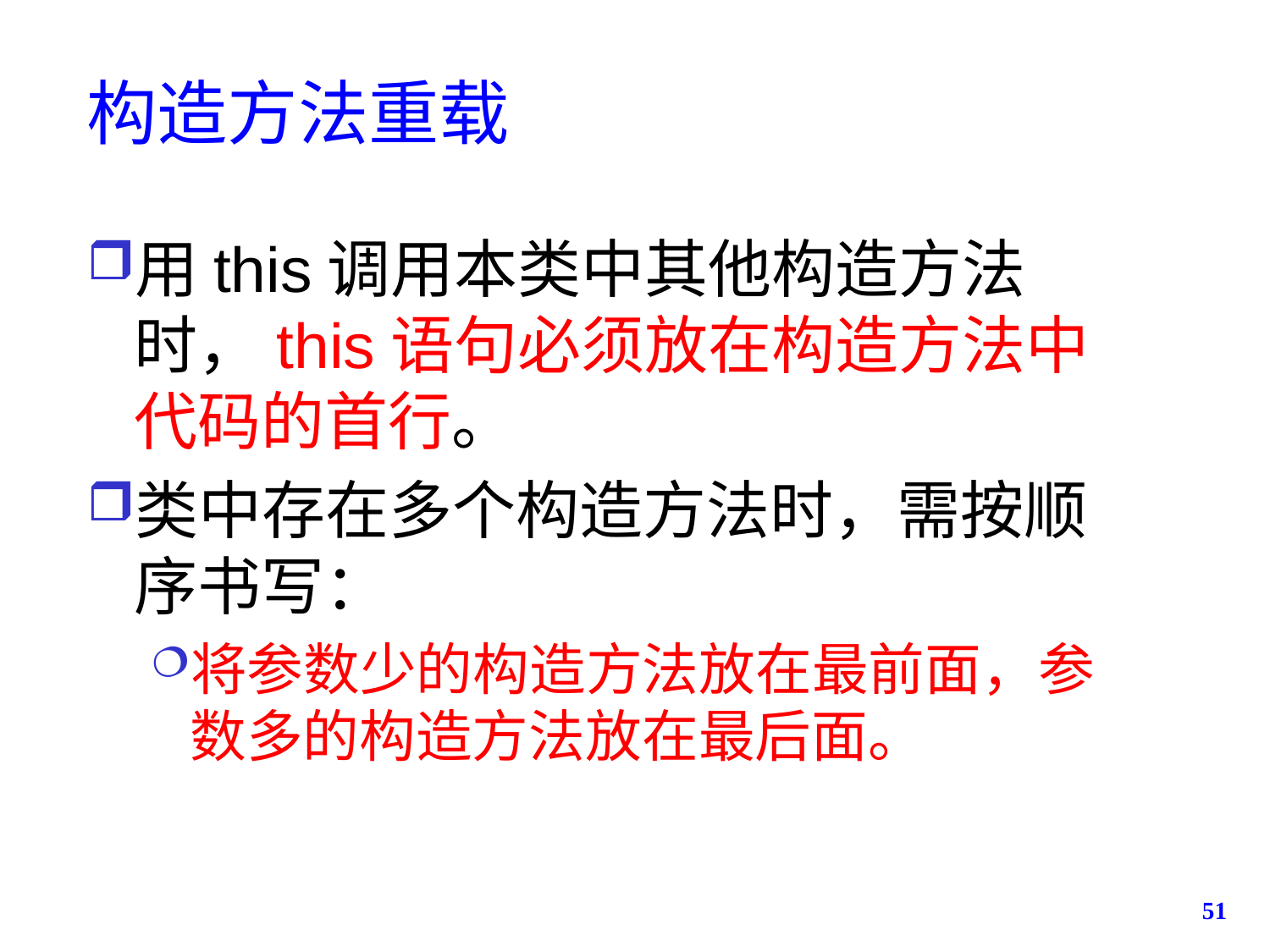

# 构造方法重载
用this调用本类中其他构造方法时，this语句必须放在构造方法中代码的首行。
类中存在多个构造方法时，需按顺序书写：
将参数少的构造方法放在最前面，参数多的构造方法放在最后面。

51